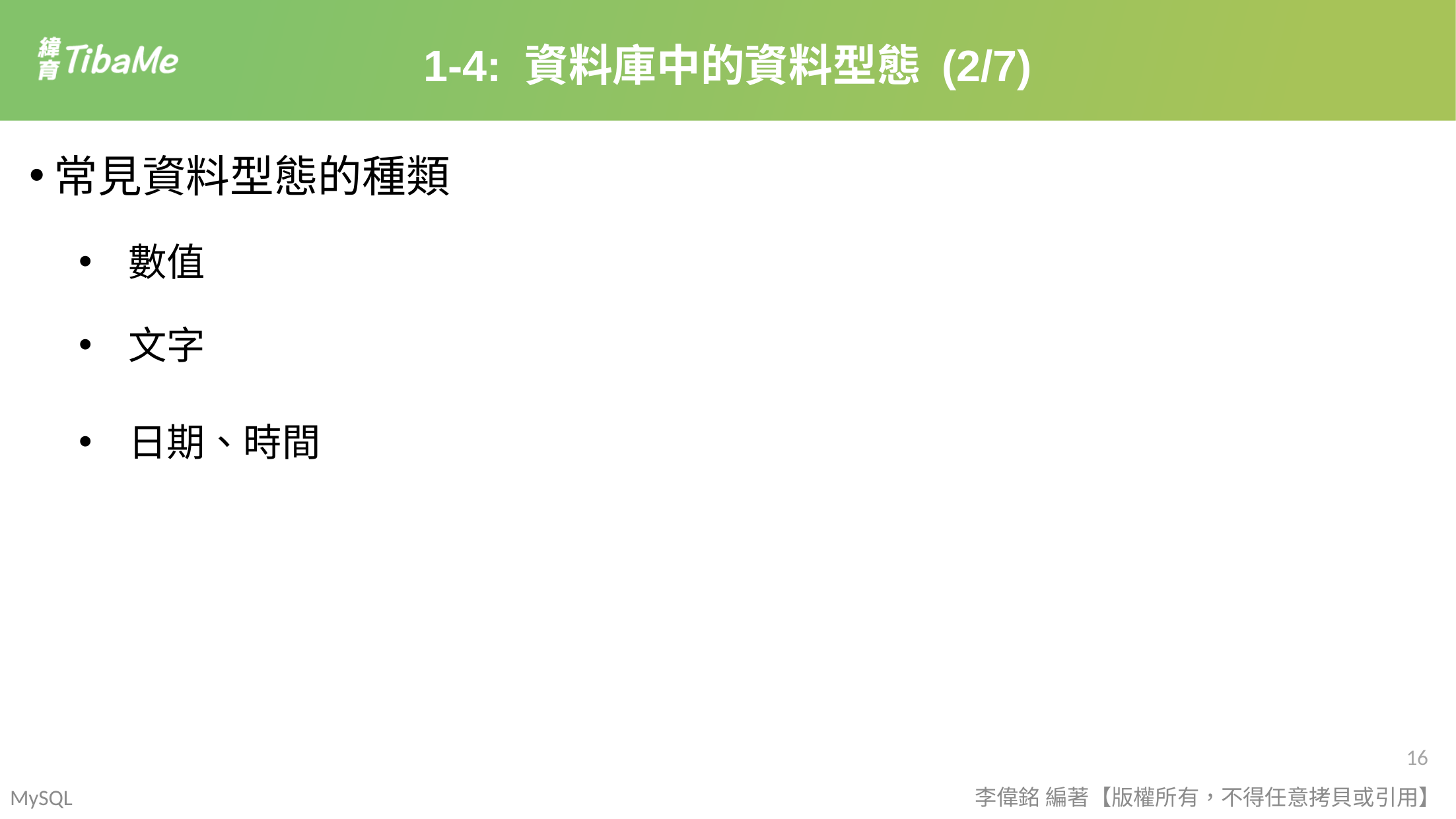

1-4: 資料庫中的資料型態 (2/7)
常見資料型態的種類
數值
文字
日期、時間
MySQL
李偉銘 編著【版權所有，不得任意拷貝或引用】